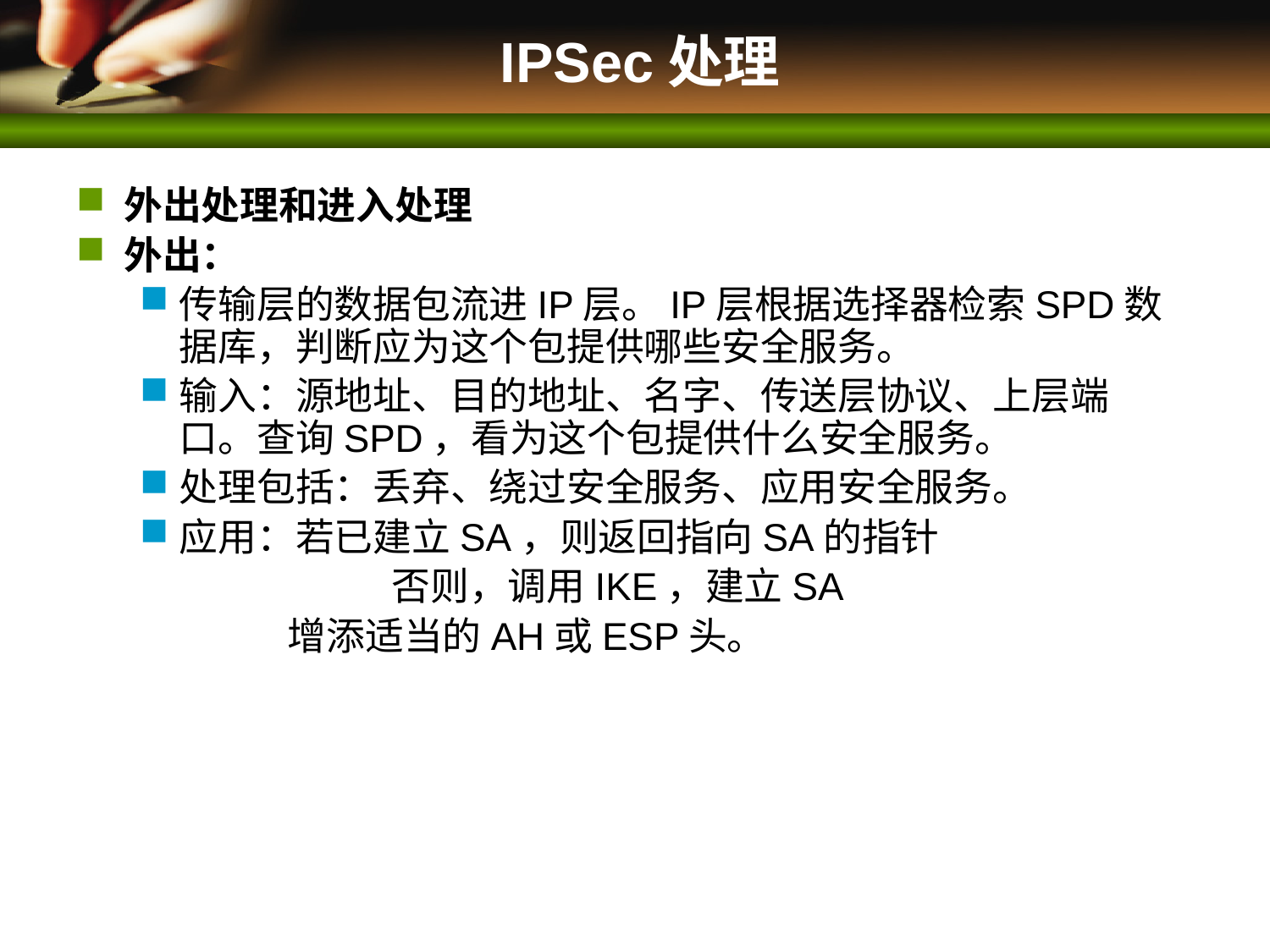

# IPSec处理
外出处理和进入处理
外出：
传输层的数据包流进IP层。IP层根据选择器检索SPD数据库，判断应为这个包提供哪些安全服务。
输入：源地址、目的地址、名字、传送层协议、上层端口。查询SPD，看为这个包提供什么安全服务。
处理包括：丢弃、绕过安全服务、应用安全服务。
应用：若已建立SA，则返回指向SA的指针
                            否则，调用IKE，建立SA
                增添适当的AH或ESP头。